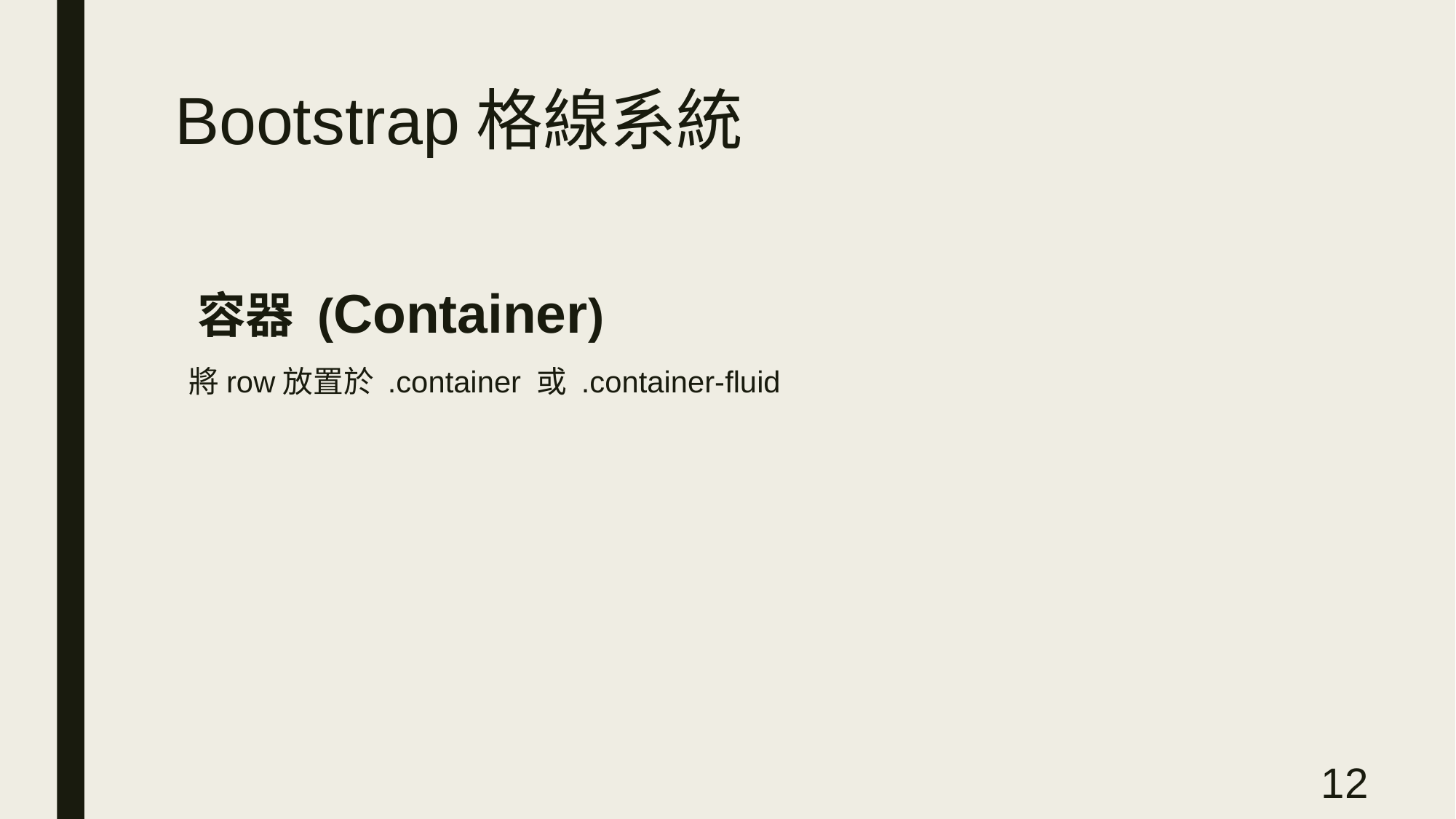

# Bootstrap格線系統
 容器 (Container)
 將row放置於 .container 或 .container-fluid
12